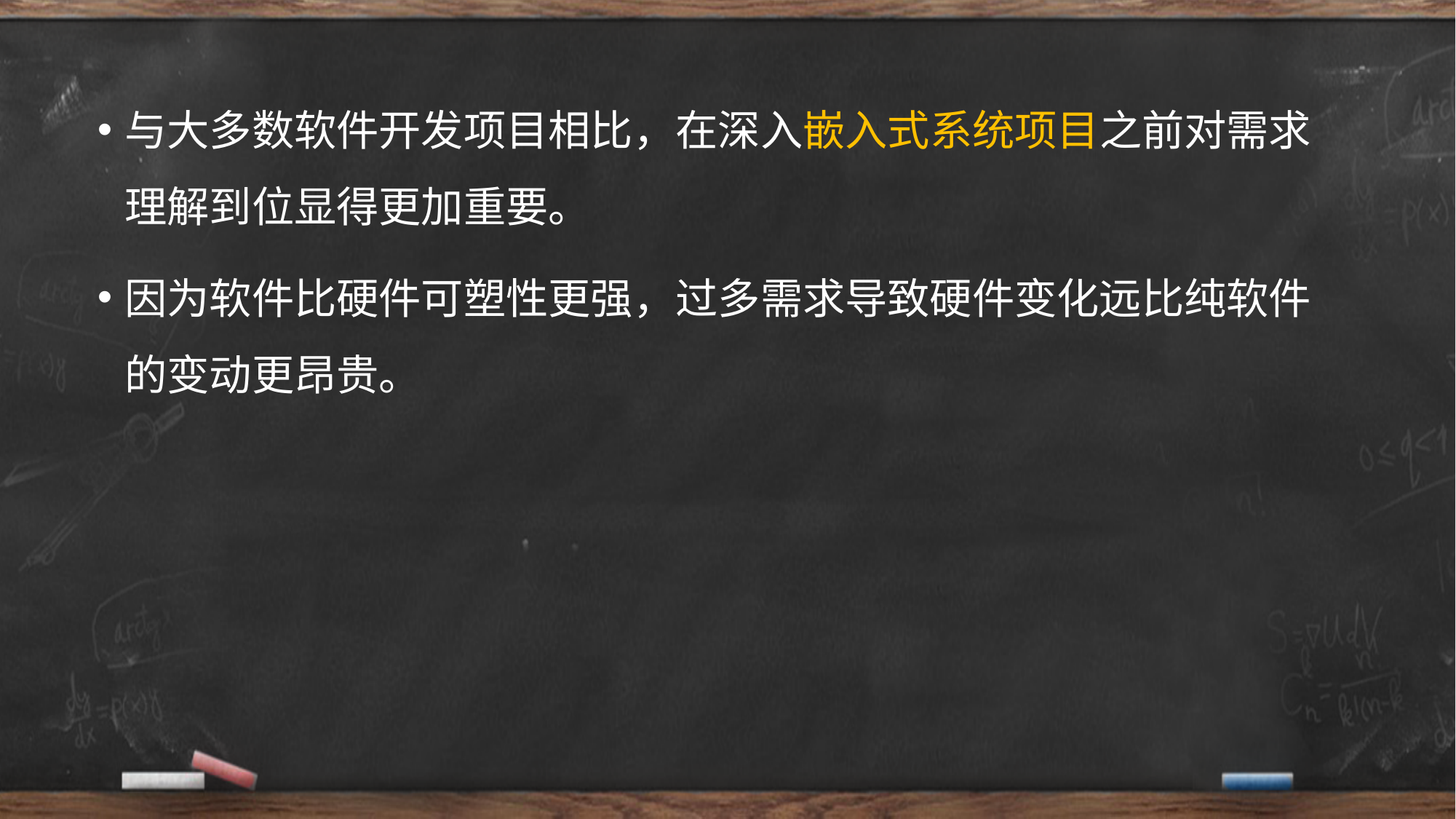

与大多数软件开发项目相比，在深入嵌入式系统项目之前对需求理解到位显得更加重要。
因为软件比硬件可塑性更强，过多需求导致硬件变化远比纯软件的变动更昂贵。